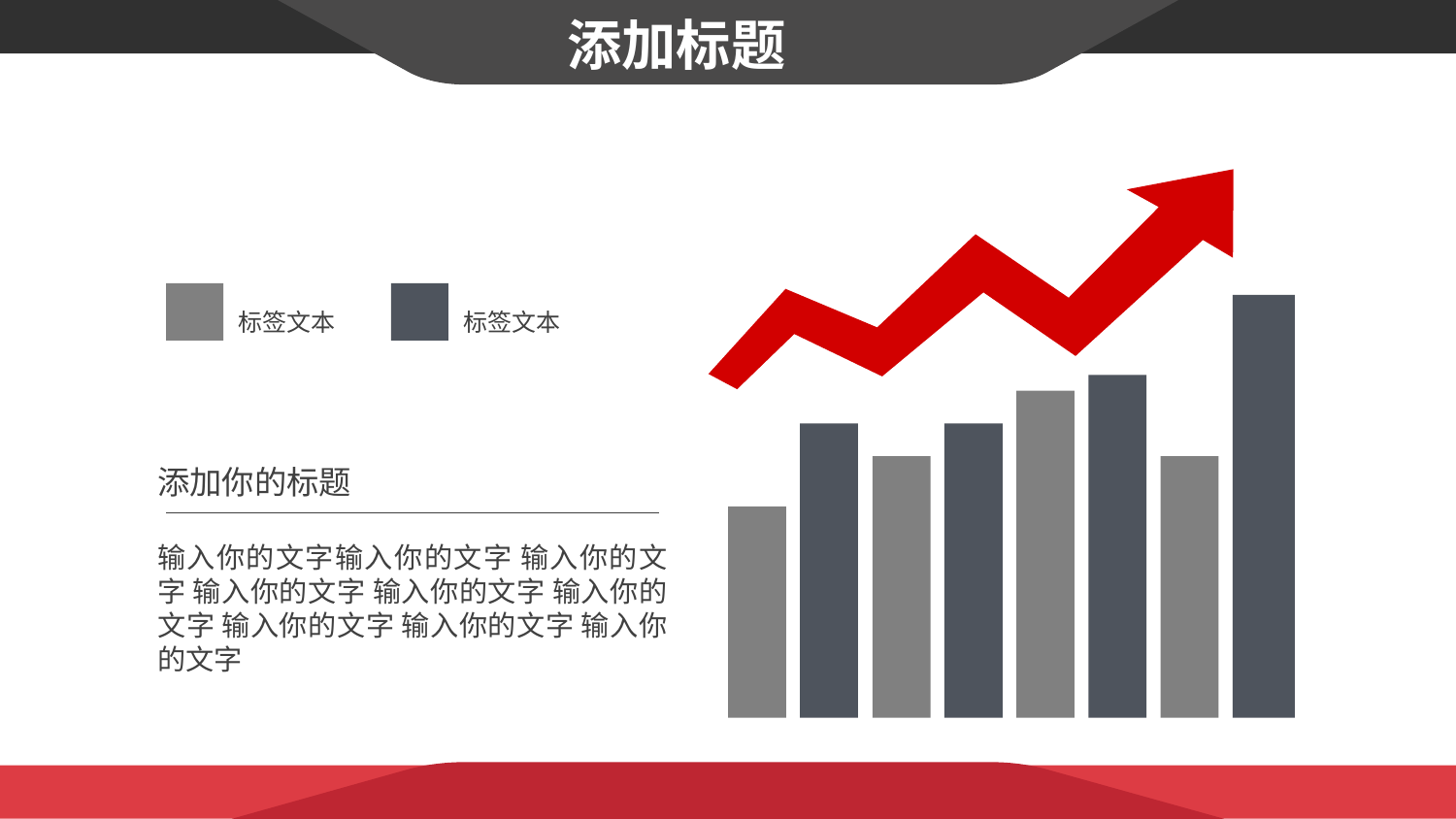

添加标题

标签文本
标签文本
添加你的标题
输入你的文字输入你的文字 输入你的文字 输入你的文字 输入你的文字 输入你的文字 输入你的文字 输入你的文字 输入你的文字